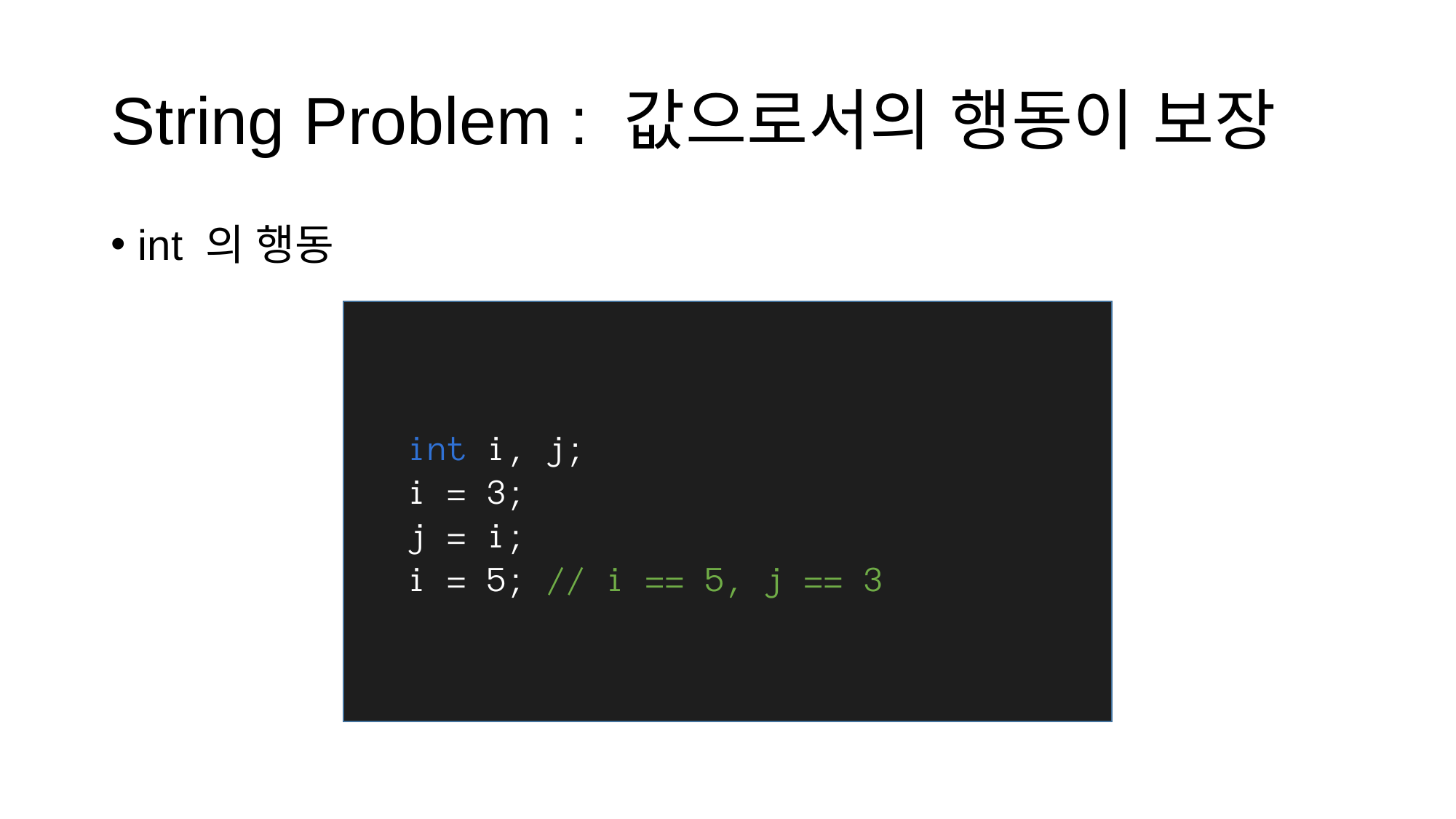

# String Problem : 값으로서의 행동이 보장
int 의 행동
int i, j;
i = 3;
j = i;
i = 5; // i == 5, j == 3